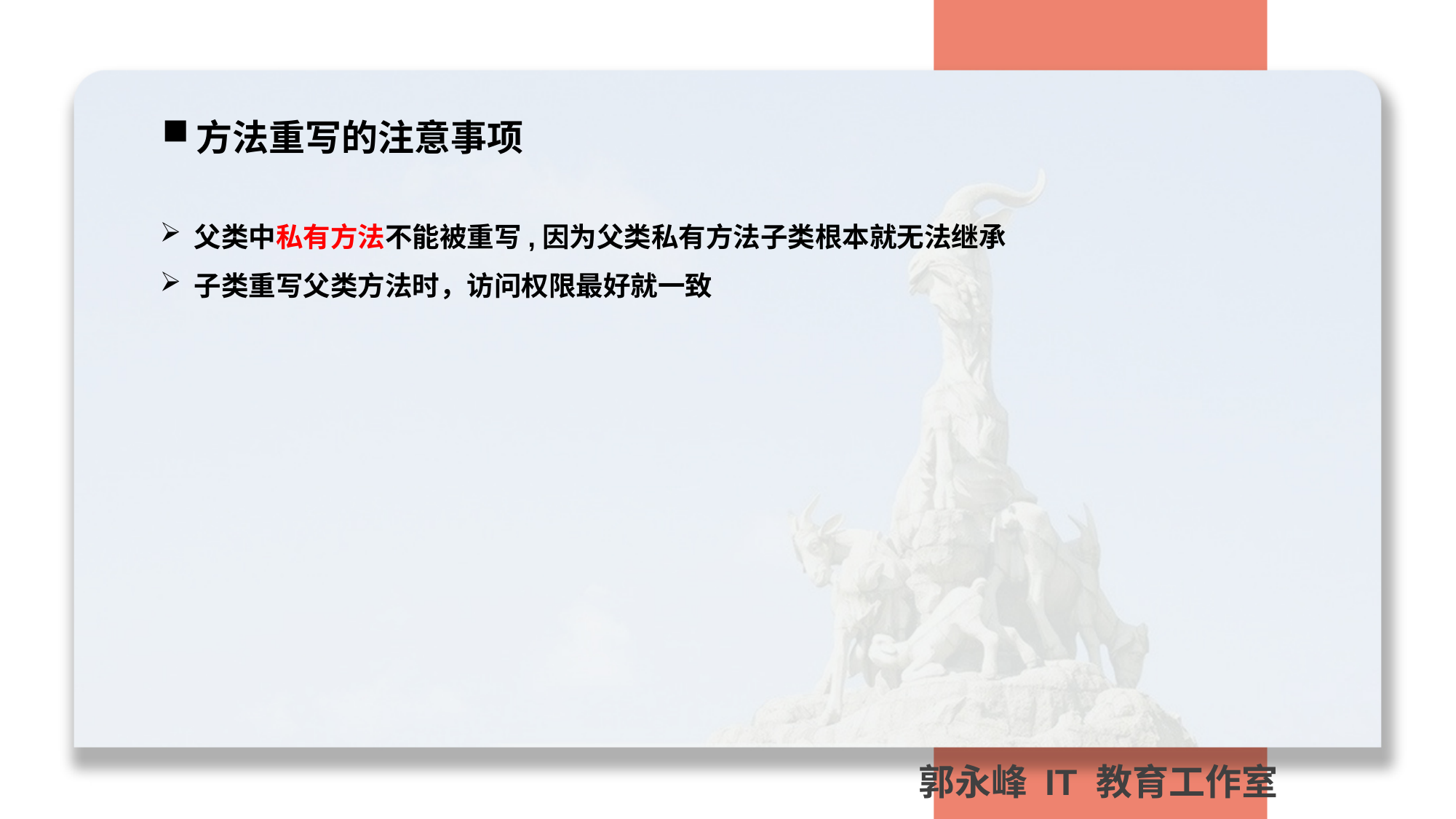

方法重写的注意事项
父类中私有方法不能被重写,因为父类私有方法子类根本就无法继承
子类重写父类方法时，访问权限最好就一致